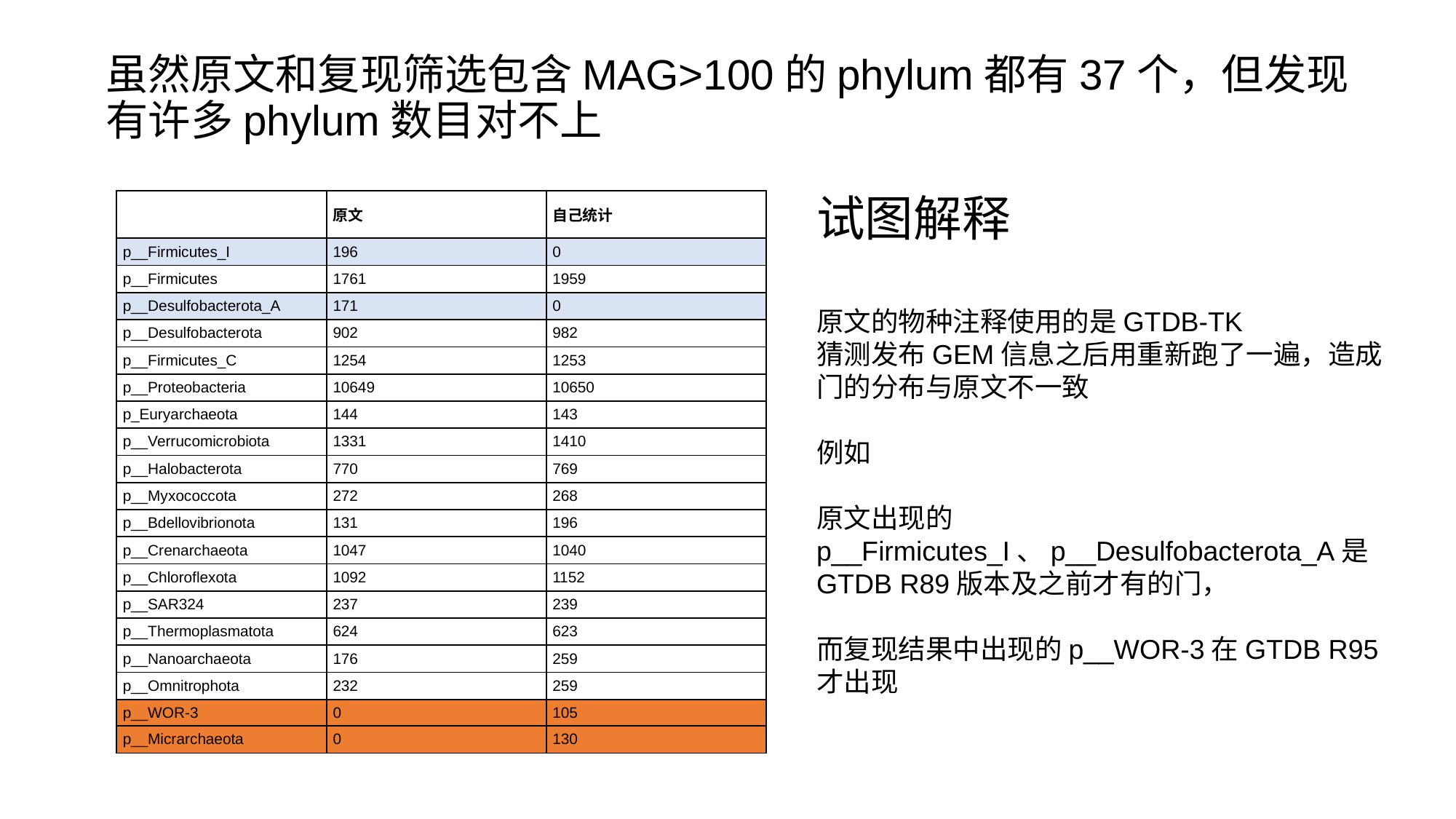

虽然原文和复现筛选包含MAG>100的phylum都有37个，但发现有许多phylum数目对不上​
试图解释

原文的物种注释使用的是GTDB-TK
猜测发布GEM信息之后用重新跑了一遍，造成门的分布与原文不一致

例如

原文出现的p__Firmicutes_I、p__Desulfobacterota_A是GTDB R89版本及之前才有的门，

而复现结果中出现的p__WOR-3在GTDB R95才出现
|  | 原文 | 自己统计 |
| --- | --- | --- |
| p\_\_Firmicutes\_I | 196 | 0 |
| p\_\_Firmicutes | 1761 | 1959 |
| p\_\_Desulfobacterota\_A | 171 | 0 |
| p\_\_Desulfobacterota | 902 | 982 |
| p\_\_Firmicutes\_C | 1254 | 1253 |
| p\_\_Proteobacteria | 10649 | 10650 |
| p\_Euryarchaeota | 144 | 143 |
| p\_\_Verrucomicrobiota | 1331 | 1410 |
| p\_\_Halobacterota | 770 | 769 |
| p\_\_Myxococcota | 272 | 268 |
| p\_\_Bdellovibrionota | 131 | 196 |
| p\_\_Crenarchaeota | 1047 | 1040 |
| p\_\_Chloroflexota | 1092 | 1152 |
| p\_\_SAR324 | 237 | 239 |
| p\_\_Thermoplasmatota | 624 | 623 |
| p\_\_Nanoarchaeota | 176 | 259 |
| p\_\_Omnitrophota | 232 | 259 |
| p\_\_WOR-3 | 0 | 105 |
| p\_\_Micrarchaeota | 0 | 130 |
​
​